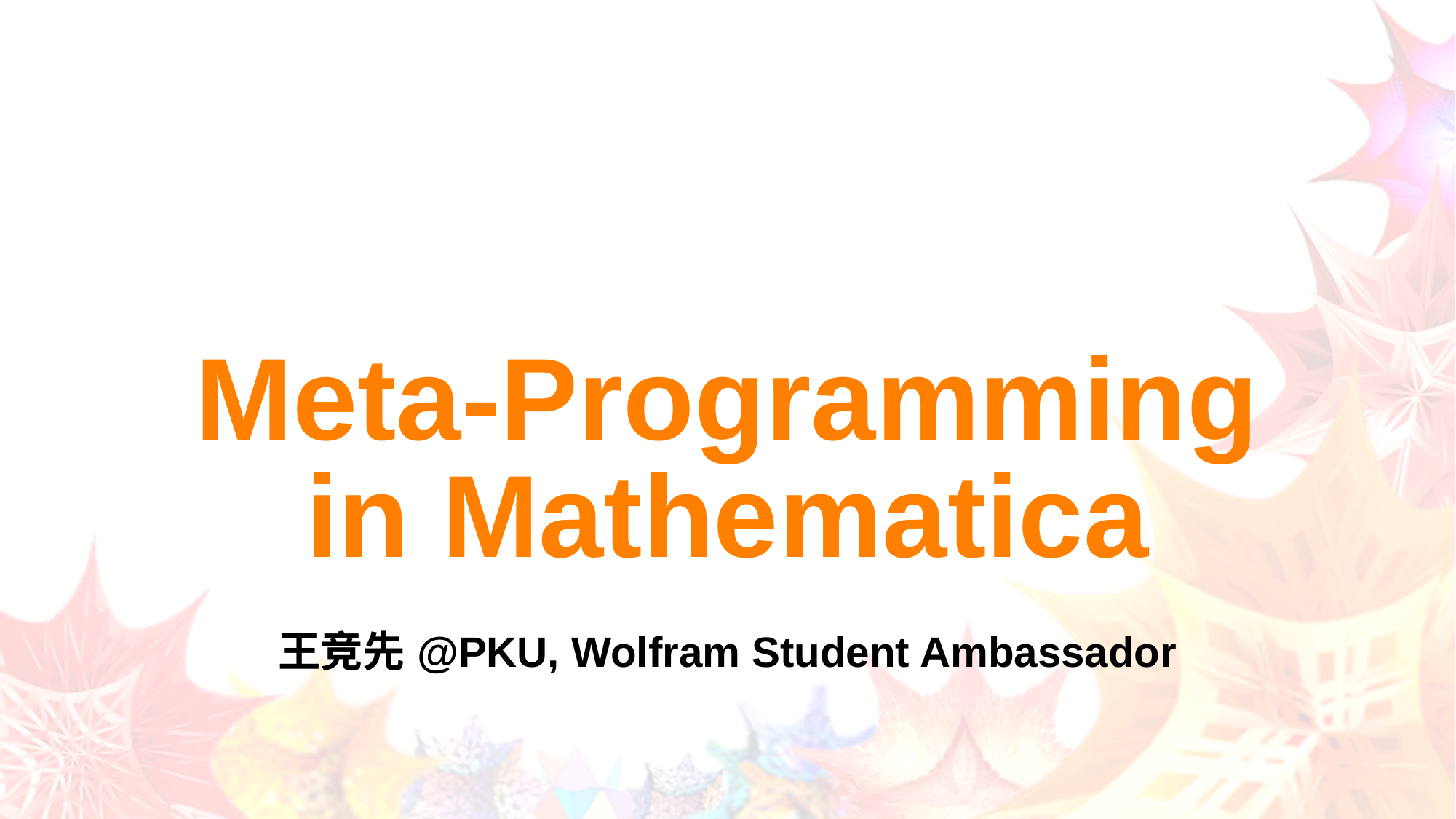

# Meta-Programming in Mathematica
王竞先@PKU, Wolfram Student Ambassador